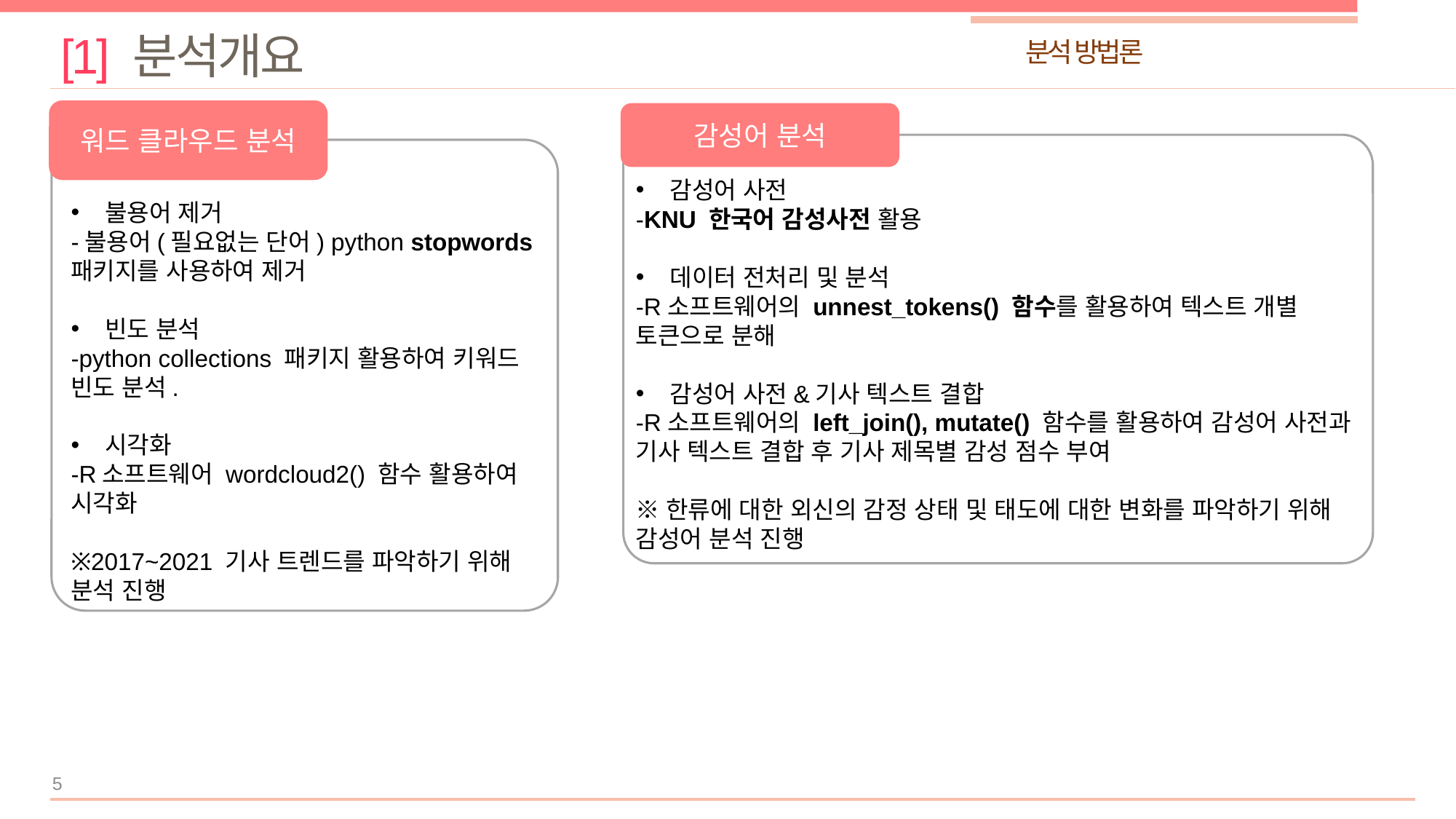

[1] 분석개요
분석 방법론
워드 클라우드 분석

불용어 제거
-불용어(필요없는 단어) python stopwords 패키지를 사용하여 제거

빈도 분석
-python collections 패키지 활용하여 키워드 빈도 분석.

시각화
-R소프트웨어 wordcloud2() 함수 활용하여 시각화

※2017~2021 기사 트렌드를 파악하기 위해 분석 진행

감성어 분석

감성어 사전
-KNU 한국어 감성사전 활용

데이터 전처리 및 분석
-R소프트웨어의 unnest_tokens() 함수를 활용하여 텍스트 개별 토큰으로 분해

감성어 사전&기사 텍스트 결합
-R소프트웨어의 left_join(), mutate() 함수를 활용하여 감성어 사전과 기사 텍스트 결합 후 기사 제목별 감성 점수 부여

※한류에 대한 외신의 감정 상태 및 태도에 대한 변화를 파악하기 위해 감성어 분석 진행

5